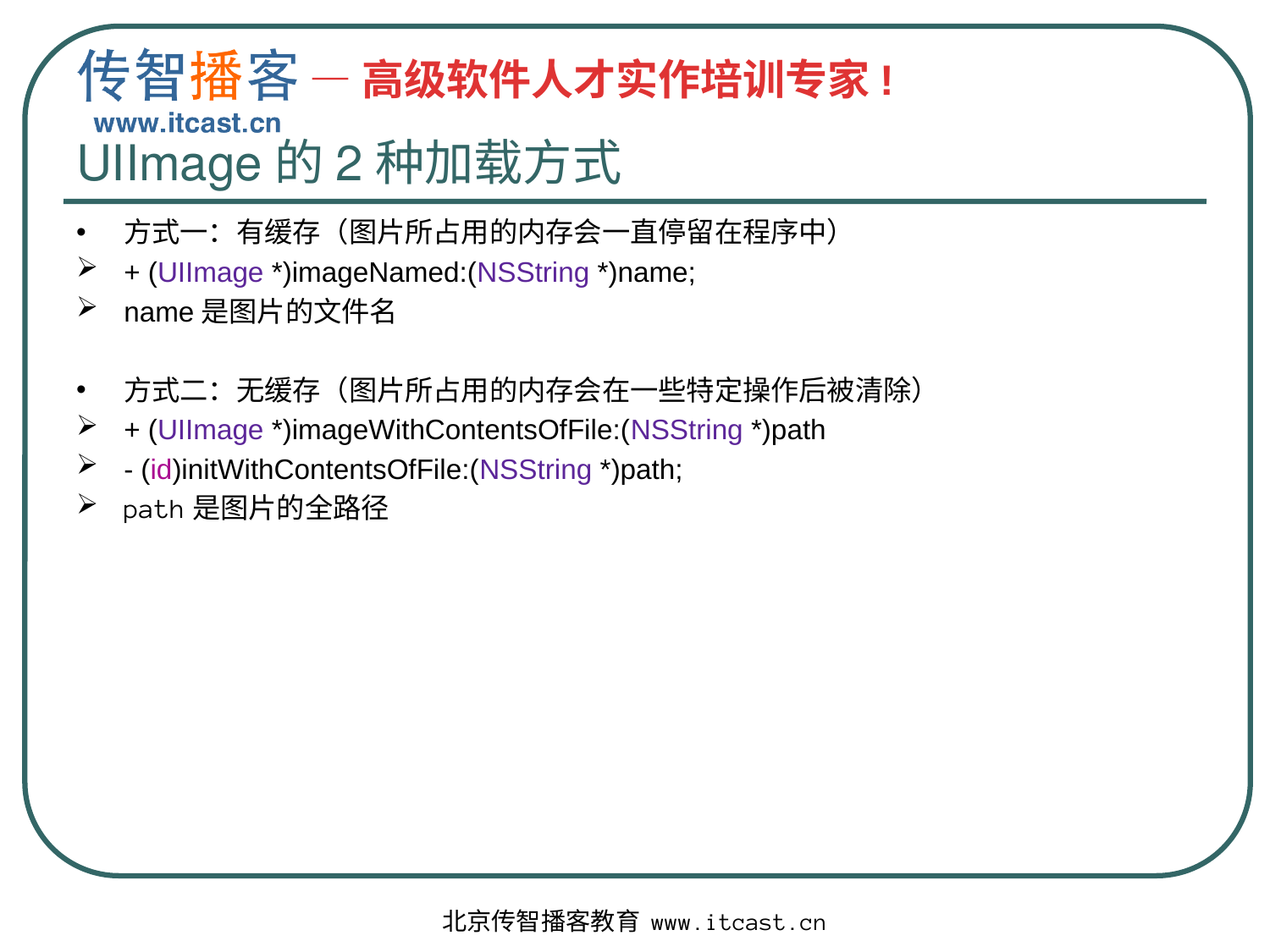

# UIImage的2种加载方式
方式一：有缓存（图片所占用的内存会一直停留在程序中）
+ (UIImage *)imageNamed:(NSString *)name;
name是图片的文件名

方式二：无缓存（图片所占用的内存会在一些特定操作后被清除）
+ (UIImage *)imageWithContentsOfFile:(NSString *)path
- (id)initWithContentsOfFile:(NSString *)path;
path是图片的全路径